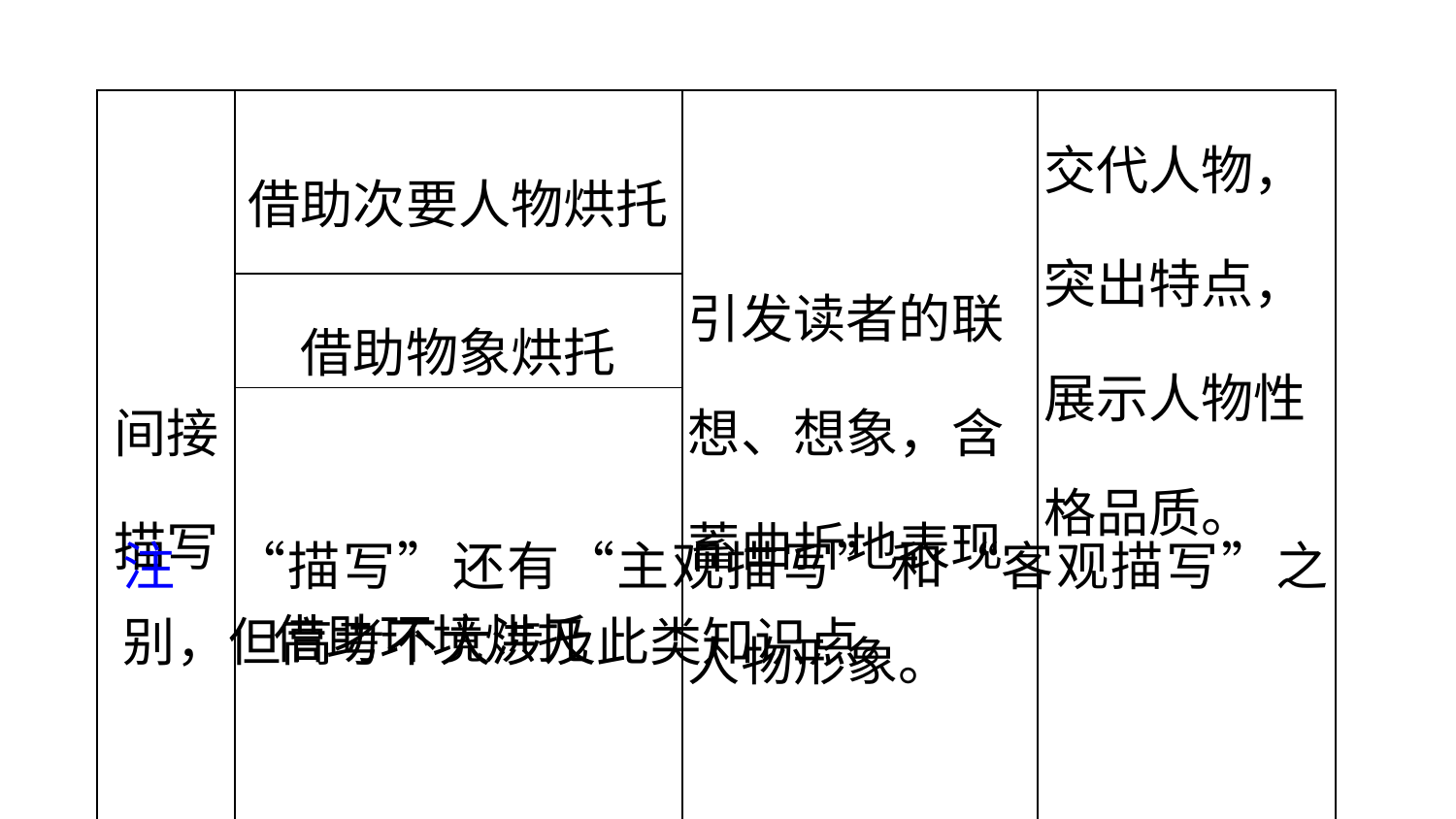

| 间接描写 | 借助次要人物烘托 | 引发读者的联想、想象，含蓄曲折地表现人物形象。 | 交代人物，突出特点，展示人物性格品质。 |
| --- | --- | --- | --- |
|  | 借助物象烘托 |  |  |
|  | 借助环境烘托 |  |  |
注　“描写”还有“主观描写”和“客观描写”之别，但高考不大涉及此类知识点。